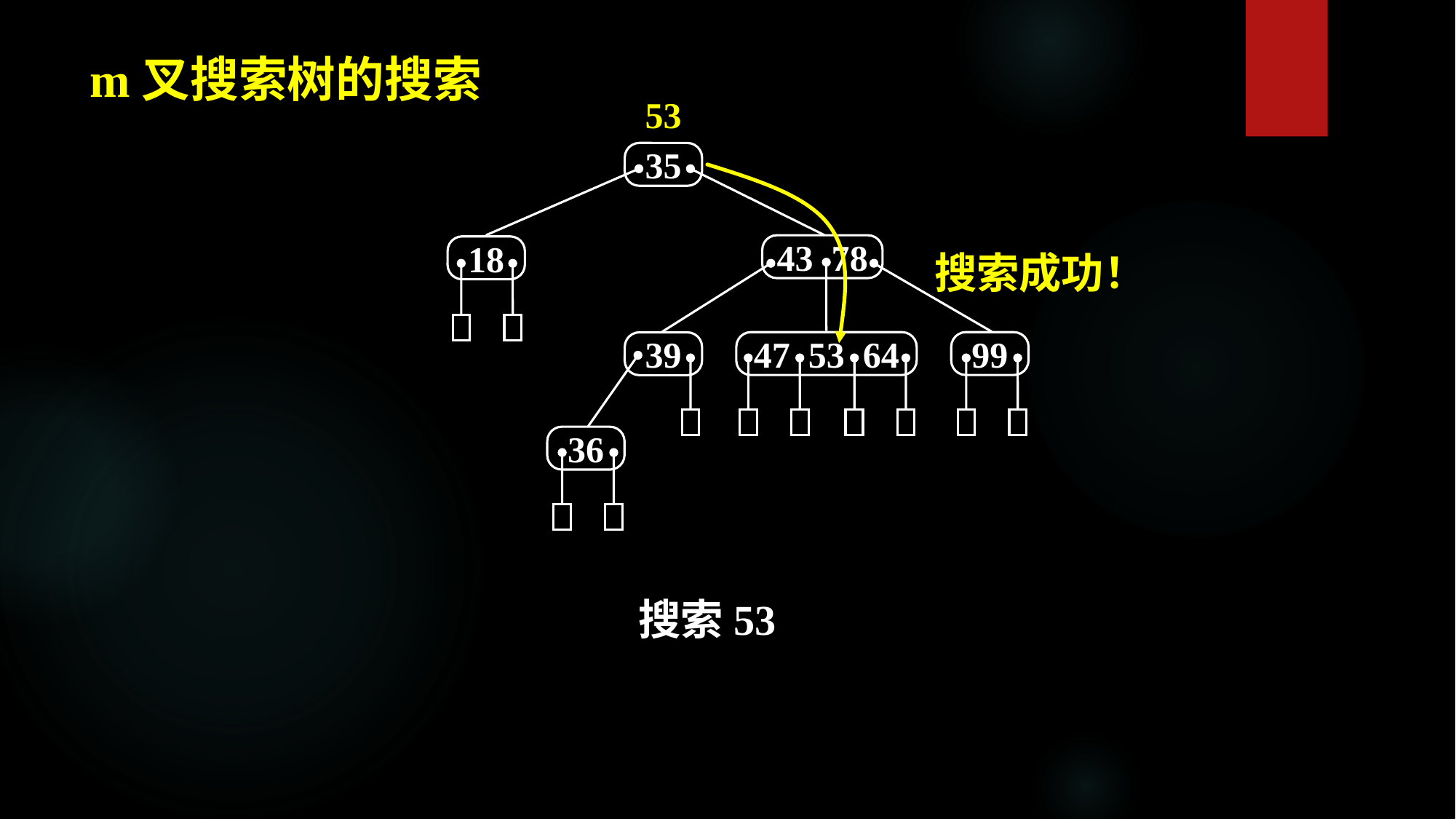

m叉搜索树的搜索
53
35

43  78
18

47  53  64
99
39

36

搜索成功！

搜索53